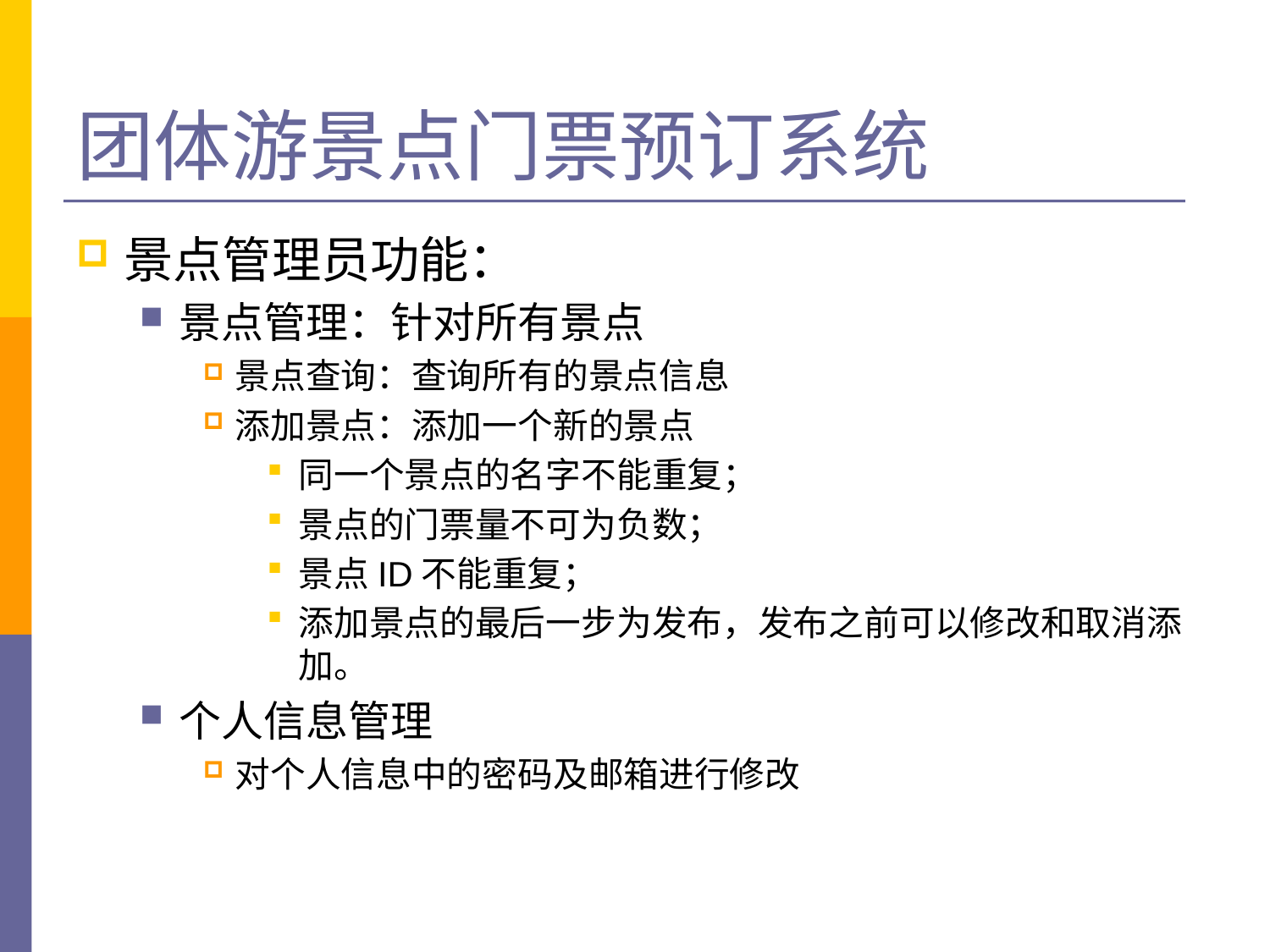

# 团体游景点门票预订系统
景点管理员功能：
景点管理：针对所有景点
景点查询：查询所有的景点信息
添加景点：添加一个新的景点
同一个景点的名字不能重复；
景点的门票量不可为负数；
景点ID不能重复；
添加景点的最后一步为发布，发布之前可以修改和取消添加。
个人信息管理
对个人信息中的密码及邮箱进行修改